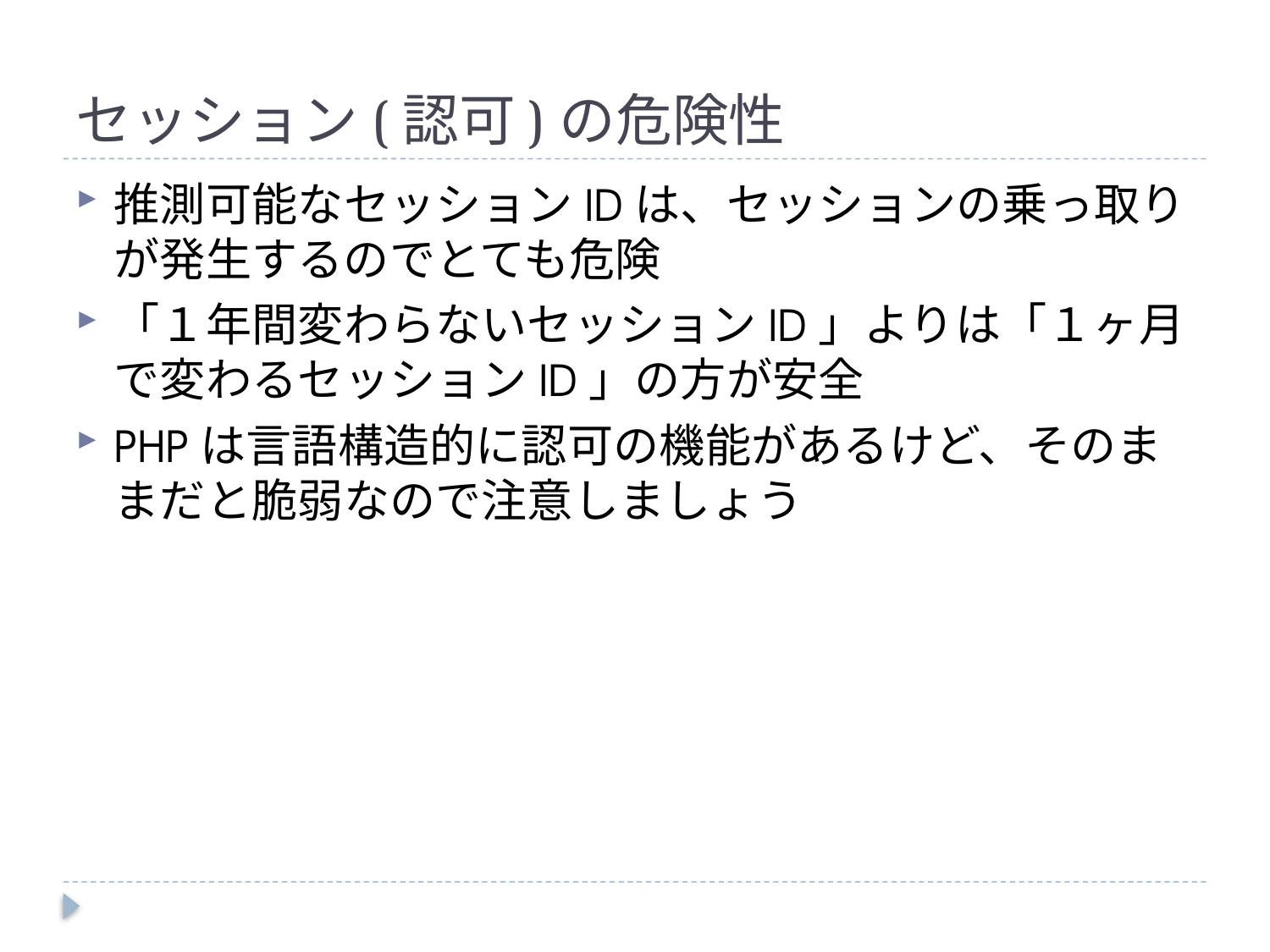

# セッション(認可)の危険性
推測可能なセッションIDは、セッションの乗っ取りが発生するのでとても危険
「１年間変わらないセッションID」よりは「１ヶ月で変わるセッションID」の方が安全
PHPは言語構造的に認可の機能があるけど、そのままだと脆弱なので注意しましょう